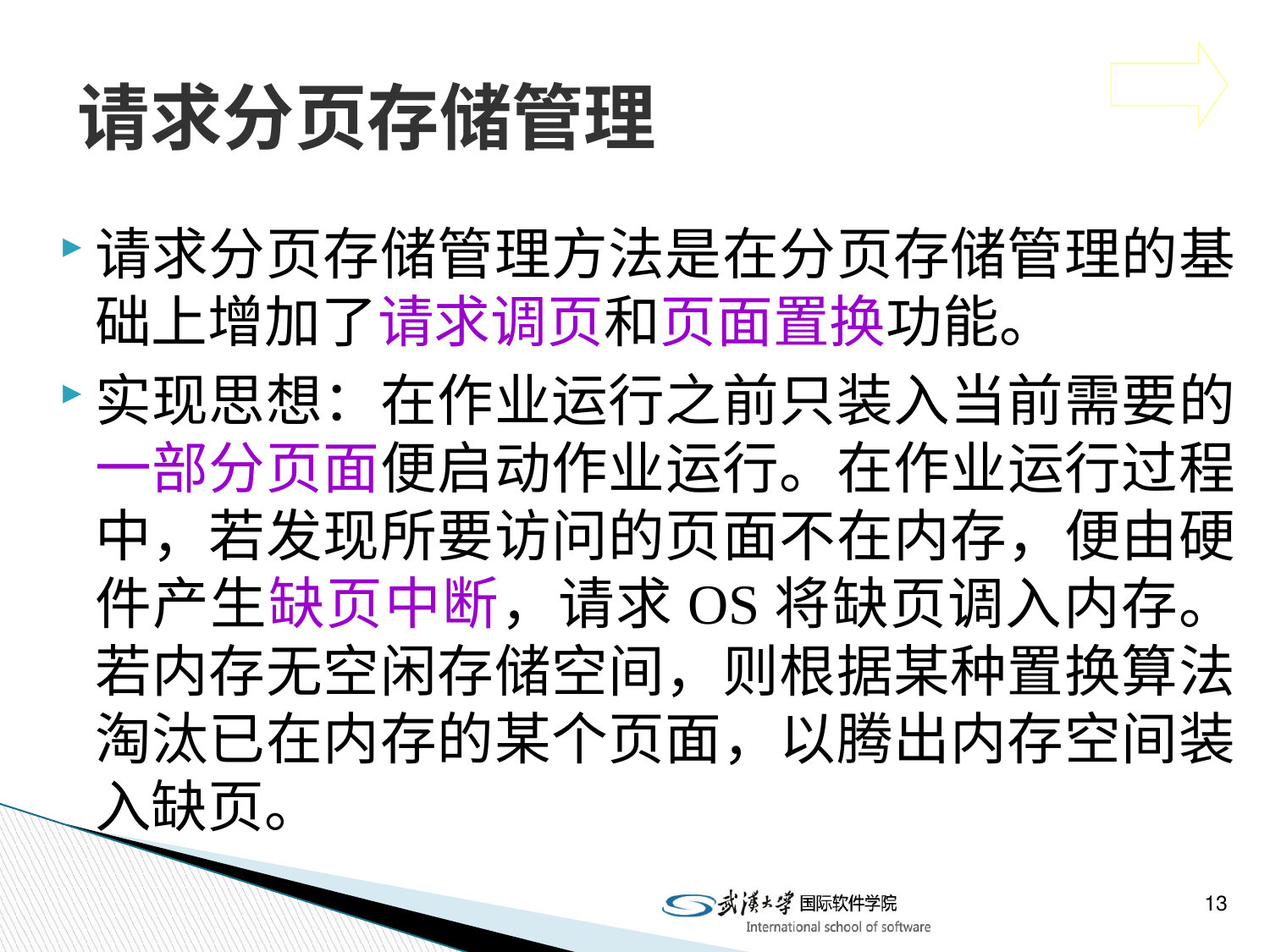

# 请求分页存储管理

请求分页存储管理方法是在分页存储管理的基础上增加了请求调页和页面置换功能。
实现思想：在作业运行之前只装入当前需要的一部分页面便启动作业运行。在作业运行过程中，若发现所要访问的页面不在内存，便由硬件产生缺页中断，请求OS将缺页调入内存。若内存无空闲存储空间，则根据某种置换算法淘汰已在内存的某个页面，以腾出内存空间装入缺页。